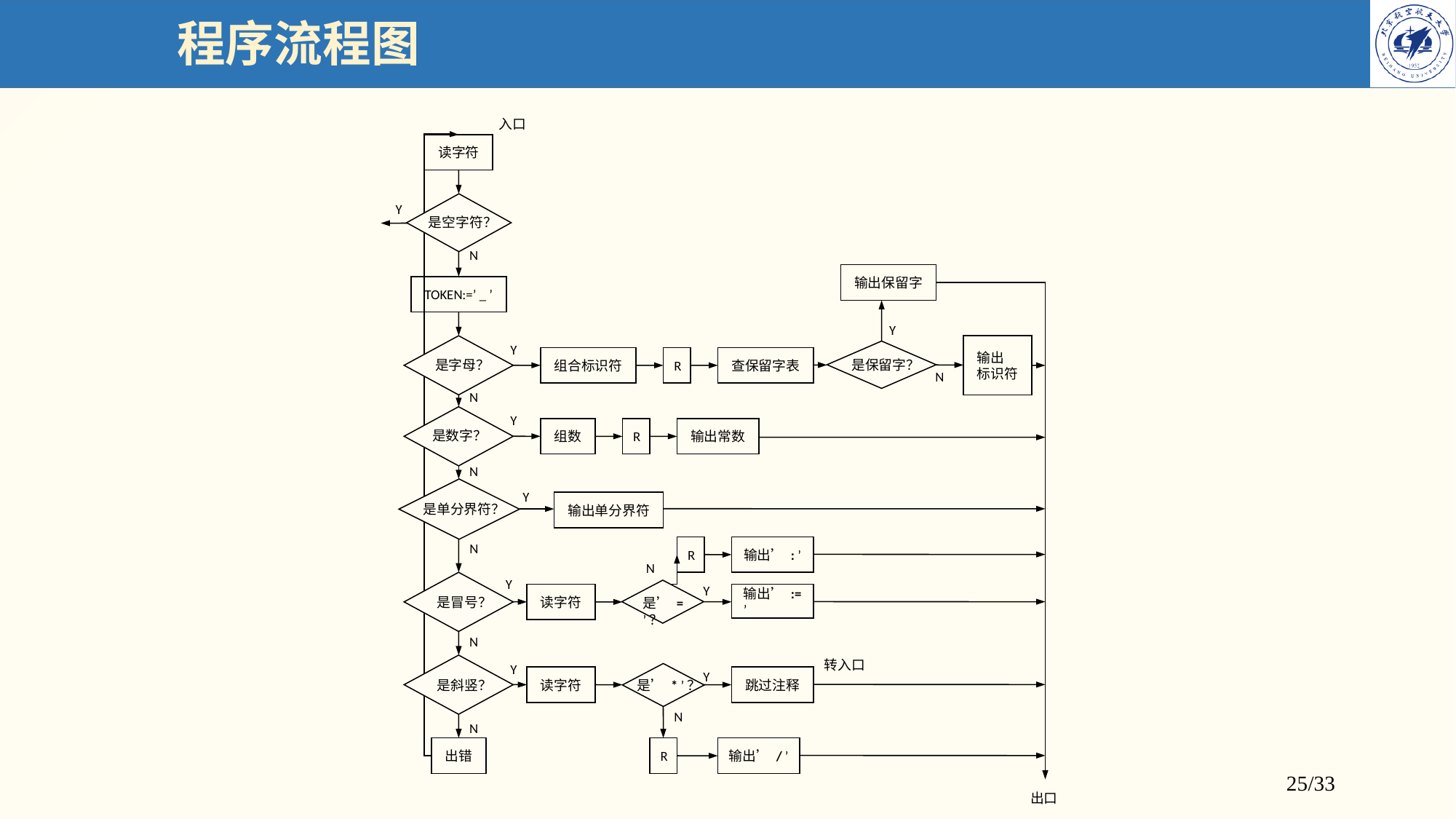

# 程序流程图

入口
读字符

Y
是空字符？

N
输出保留字
TOKEN:=’ _ ’

Y

Y
输出
标识符

是保留字？
组合标识符
R
查保留字表
是字母？
N

N

Y
组数
R
输出常数
是数字？

N

Y
输出单分界符
是单分界符？

N

R
输出’ : ’
N

Y

Y

读字符
输出’ := ’
是冒号？
是’ = ’？

N
转入口

Y
Y

读字符
跳过注释
是斜竖？

是’ * ’？

N
N
出错
R
输出’ / ’

出口